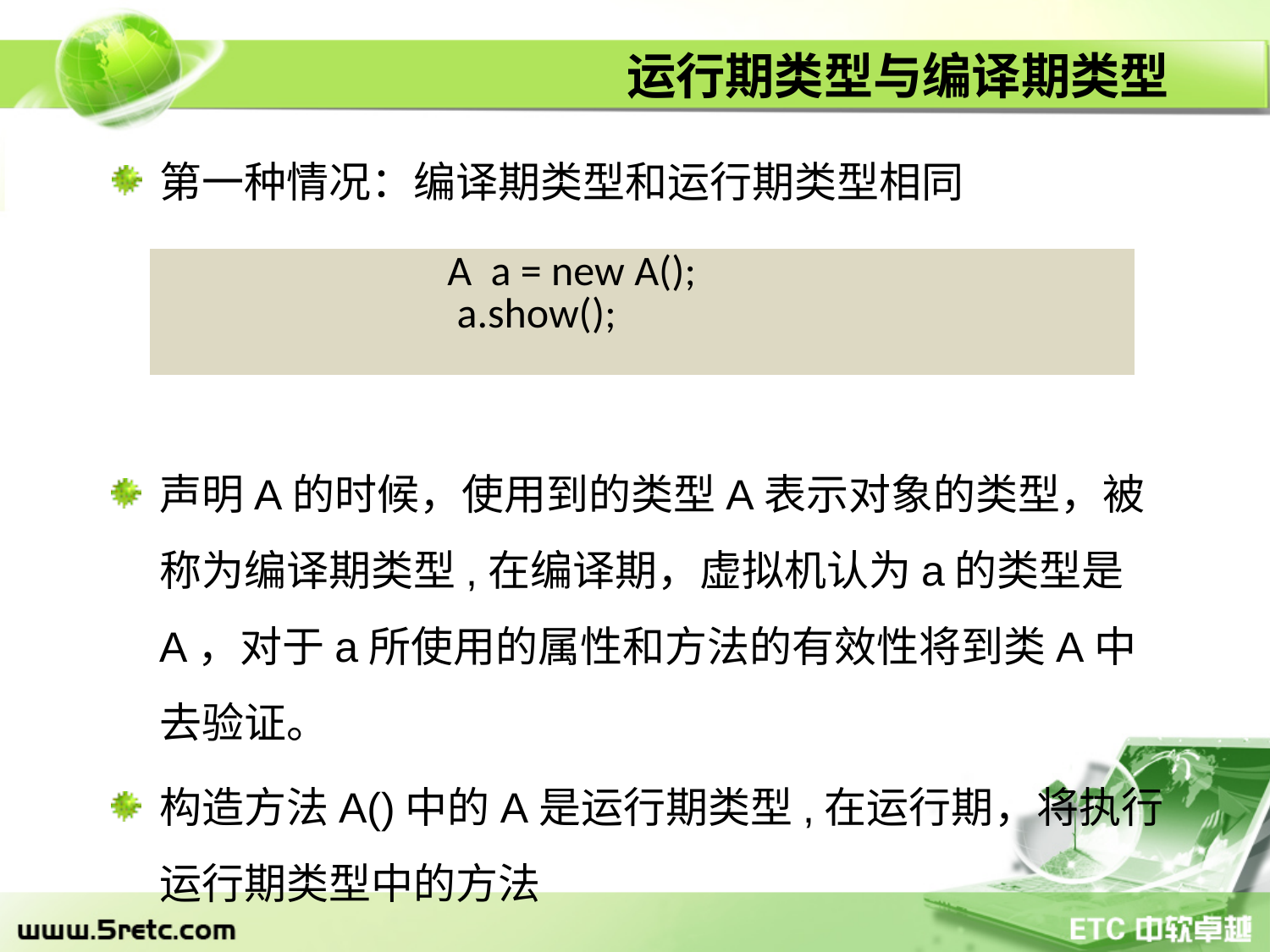

# 运行期类型与编译期类型
第一种情况：编译期类型和运行期类型相同
| A a = new A(); a.show(); |
| --- |
声明A的时候，使用到的类型A表示对象的类型，被称为编译期类型,在编译期，虚拟机认为a的类型是A，对于a所使用的属性和方法的有效性将到类A中去验证。
构造方法A()中的A是运行期类型,在运行期，将执行运行期类型中的方法